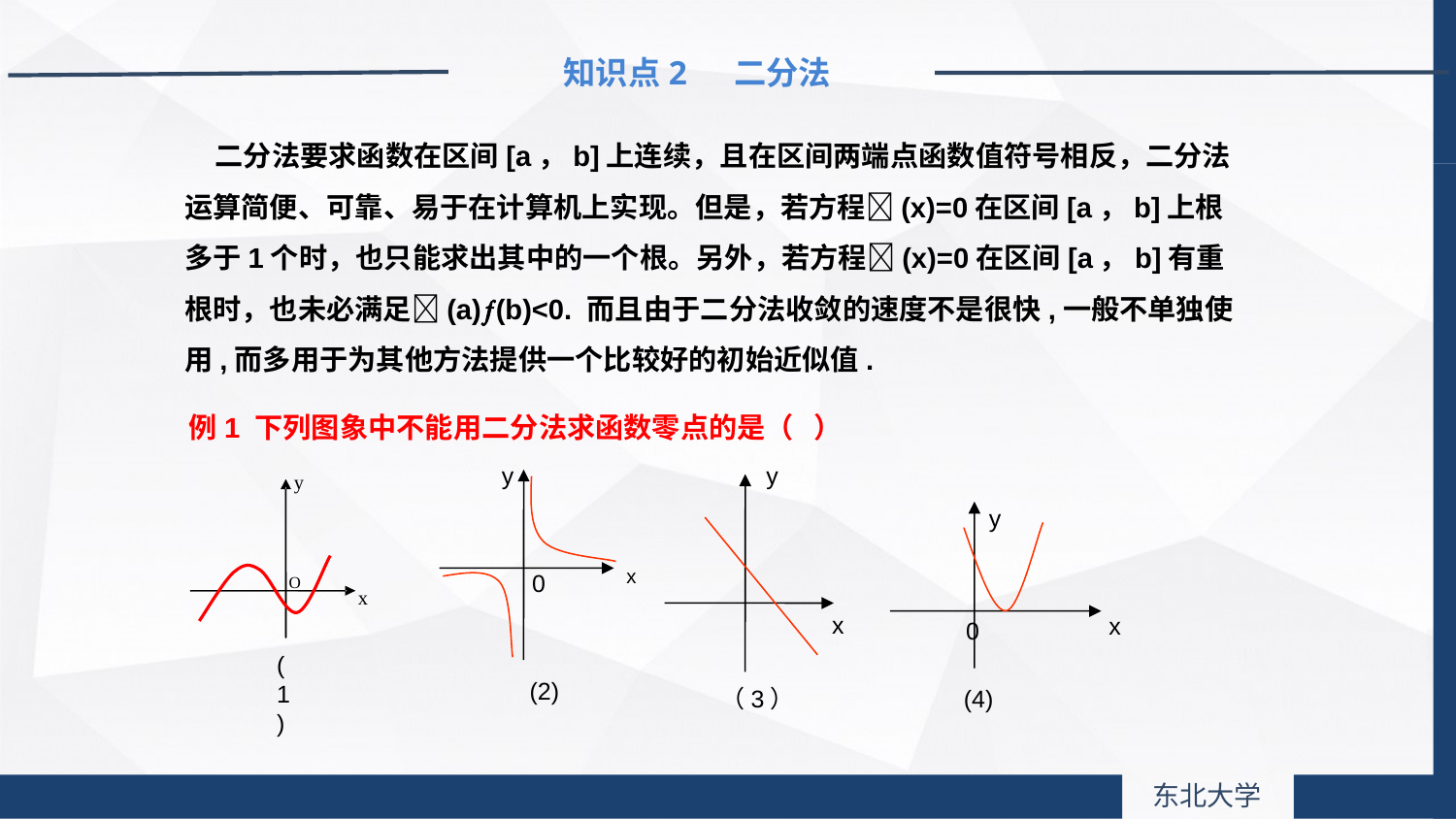

知识点2  二分法

     二分法要求函数在区间[a，b]上连续，且在区间两端点函数值符号相反，二分法运算简便、可靠、易于在计算机上实现。但是，若方程ƒ(x)=0在区间[a，b]上根多于1个时，也只能求出其中的一个根。另外，若方程ƒ(x)=0在区间[a，b]有重根时，也未必满足ƒ(a)ƒ(b)<0. 而且由于二分法收敛的速度不是很快,一般不单独使用,而多用于为其他方法提供一个比较好的初始近似值.
例1 下列图象中不能用二分法求函数零点的是（   ）
y

x
0

y

x

y

y

x

0

O

x

(1)

(2)
（3）
(4)